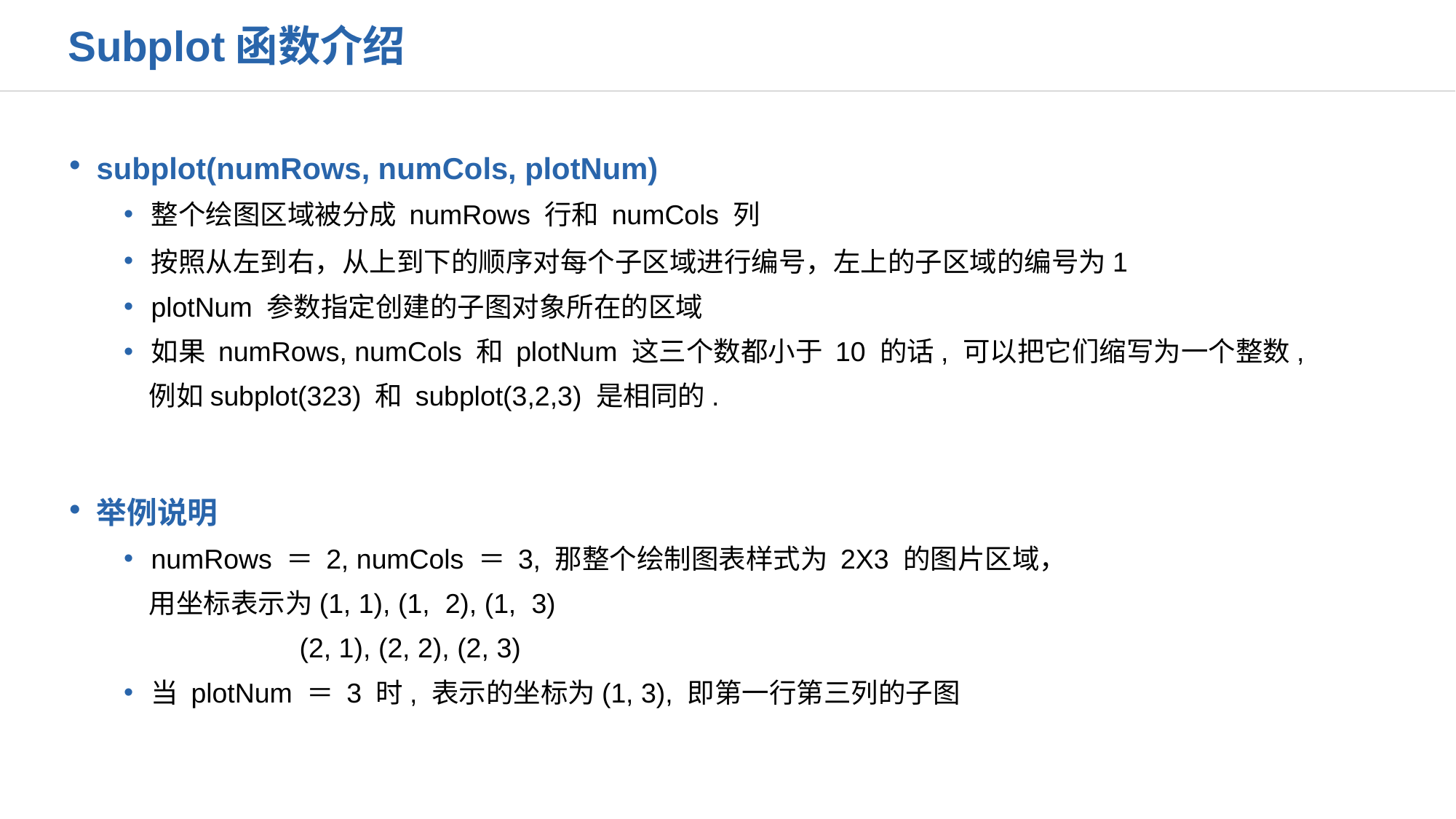

Subplot函数介绍
subplot(numRows, numCols, plotNum)
整个绘图区域被分成 numRows 行和 numCols 列
按照从左到右，从上到下的顺序对每个子区域进行编号，左上的子区域的编号为1
plotNum 参数指定创建的子图对象所在的区域
如果 numRows, numCols 和 plotNum 这三个数都小于 10 的话, 可以把它们缩写为一个整数,
   例如subplot(323) 和 subplot(3,2,3) 是相同的.

举例说明
numRows ＝ 2, numCols ＝ 3, 那整个绘制图表样式为 2X3 的图片区域，
   用坐标表示为(1, 1), (1,  2), (1,  3)
                       (2, 1), (2, 2), (2, 3)
当 plotNum ＝ 3 时, 表示的坐标为(1, 3), 即第一行第三列的子图